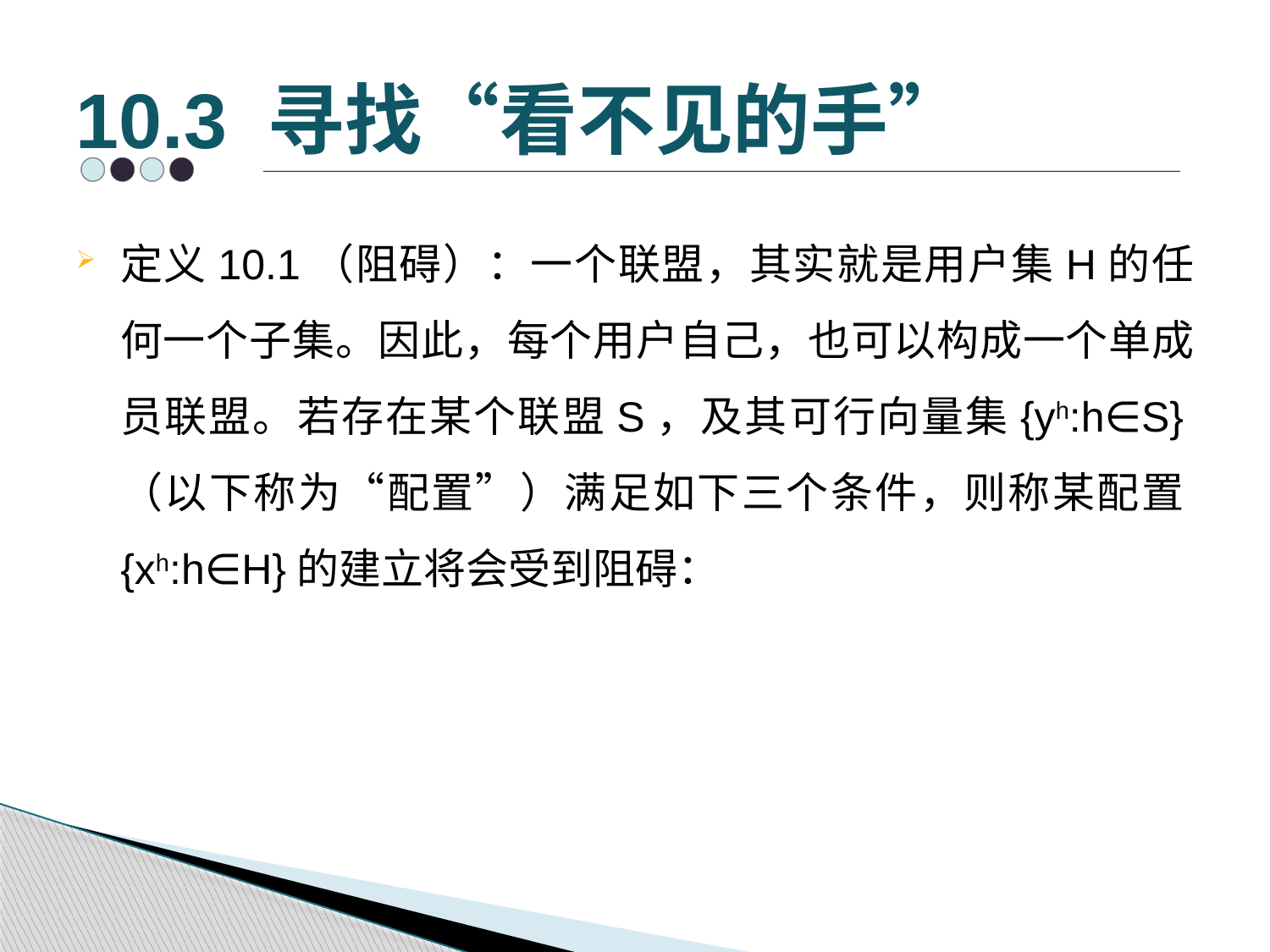

# 10.3 寻找“看不见的手”

定义10.1（阻碍）：一个联盟，其实就是用户集H的任何一个子集。因此，每个用户自己，也可以构成一个单成员联盟。若存在某个联盟S，及其可行向量集{yh:h∈S}（以下称为“配置”）满足如下三个条件，则称某配置{xh:h∈H}的建立将会受到阻碍：